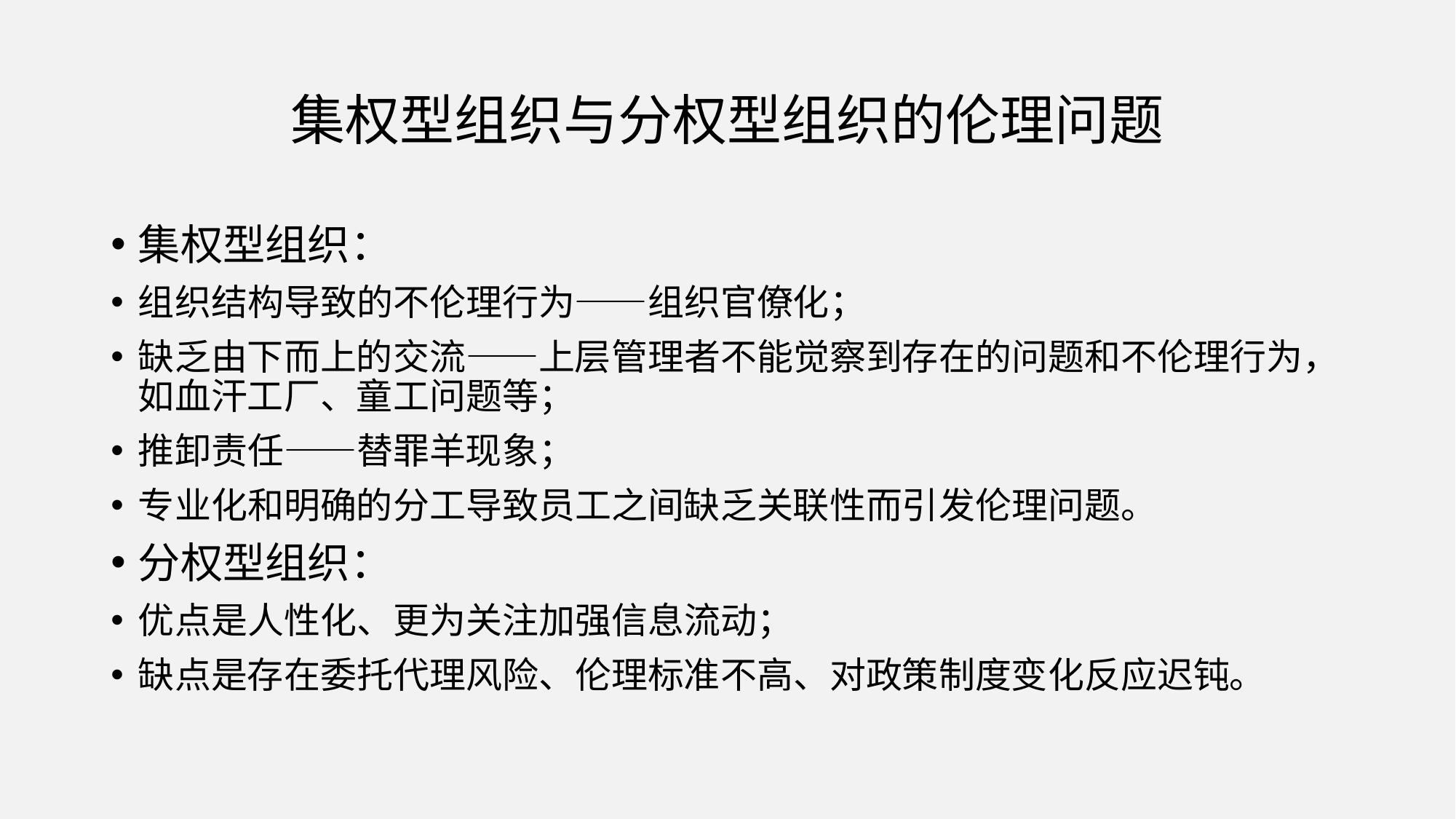

# 集权型组织与分权型组织的伦理问题
集权型组织：
组织结构导致的不伦理行为——组织官僚化；
缺乏由下而上的交流——上层管理者不能觉察到存在的问题和不伦理行为，如血汗工厂、童工问题等；
推卸责任——替罪羊现象；
专业化和明确的分工导致员工之间缺乏关联性而引发伦理问题。
分权型组织：
优点是人性化、更为关注加强信息流动；
缺点是存在委托代理风险、伦理标准不高、对政策制度变化反应迟钝。